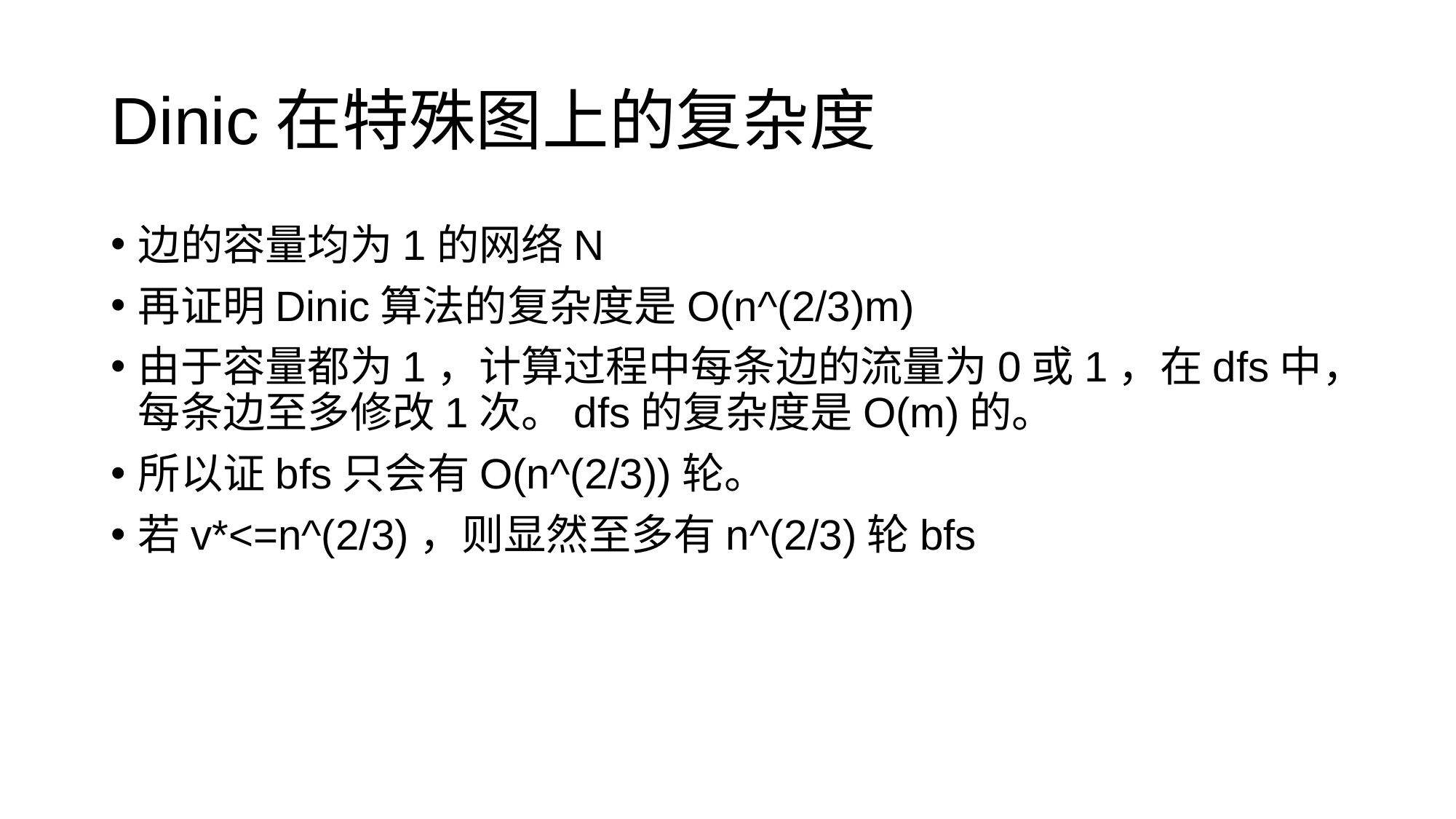

# Dinic在特殊图上的复杂度
边的容量均为1的网络N
再证明Dinic算法的复杂度是O(n^(2/3)m)
由于容量都为1，计算过程中每条边的流量为0或1，在dfs中，每条边至多修改1次。dfs的复杂度是O(m)的。
所以证bfs只会有O(n^(2/3))轮。
若v*<=n^(2/3)，则显然至多有n^(2/3)轮bfs